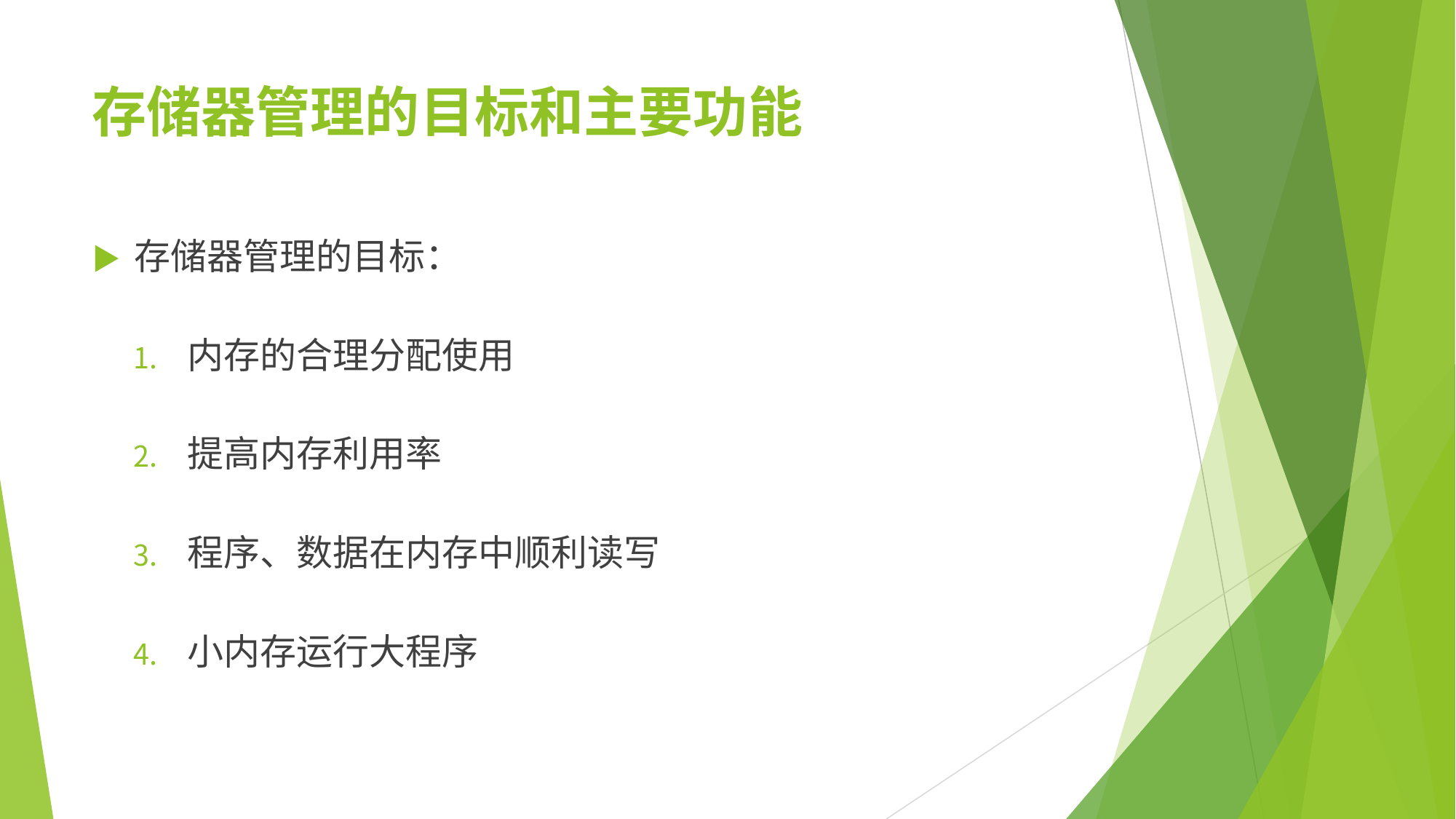

# 存储器管理的目标和主要功能
▶	存储器管理的目标：

内存的合理分配使用

提高内存利用率

程序、数据在内存中顺利读写

小内存运行大程序